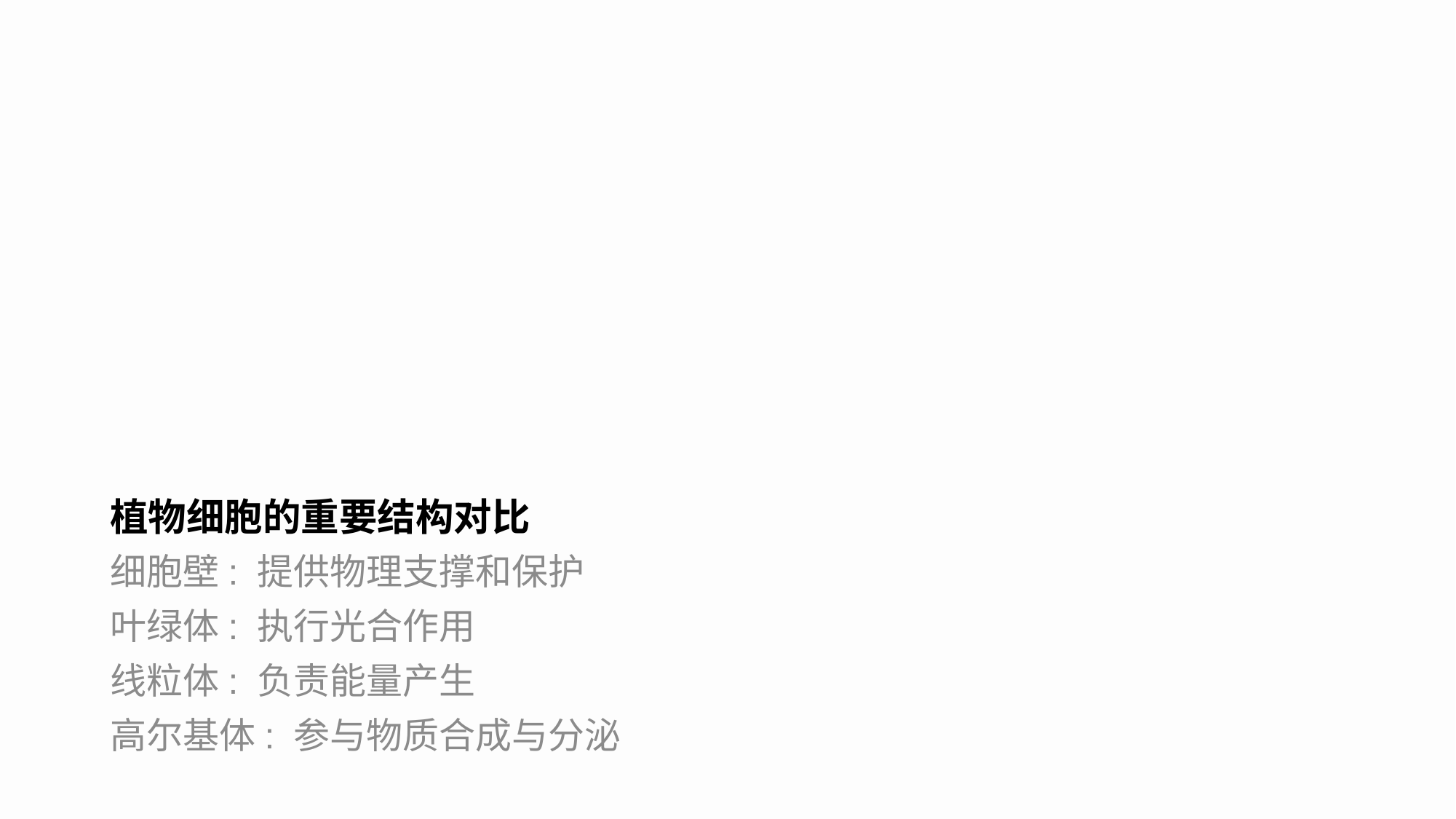

# 植物细胞的重要结构对比
细胞壁: 提供物理支撑和保护
叶绿体: 执行光合作用
线粒体: 负责能量产生
高尔基体: 参与物质合成与分泌